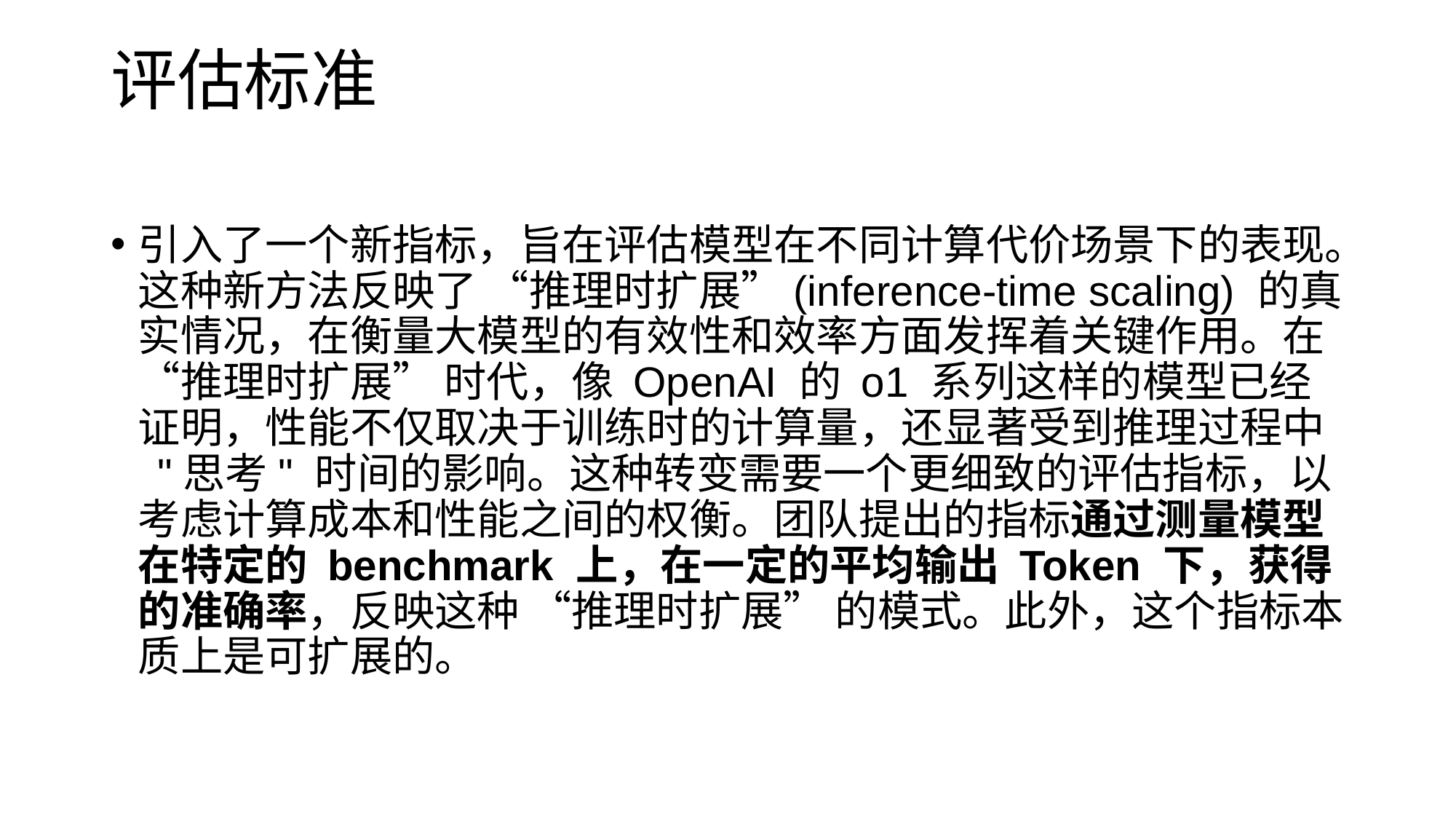

# 评估标准
引入了一个新指标，旨在评估模型在不同计算代价场景下的表现。这种新方法反映了 “推理时扩展”(inference-time scaling) 的真实情况，在衡量大模型的有效性和效率方面发挥着关键作用。在 “推理时扩展” 时代，像 OpenAI 的 o1 系列这样的模型已经证明，性能不仅取决于训练时的计算量，还显著受到推理过程中 "思考" 时间的影响。这种转变需要一个更细致的评估指标，以考虑计算成本和性能之间的权衡。团队提出的指标通过测量模型在特定的 benchmark 上，在一定的平均输出 Token 下，获得的准确率，反映这种 “推理时扩展” 的模式。此外，这个指标本质上是可扩展的。